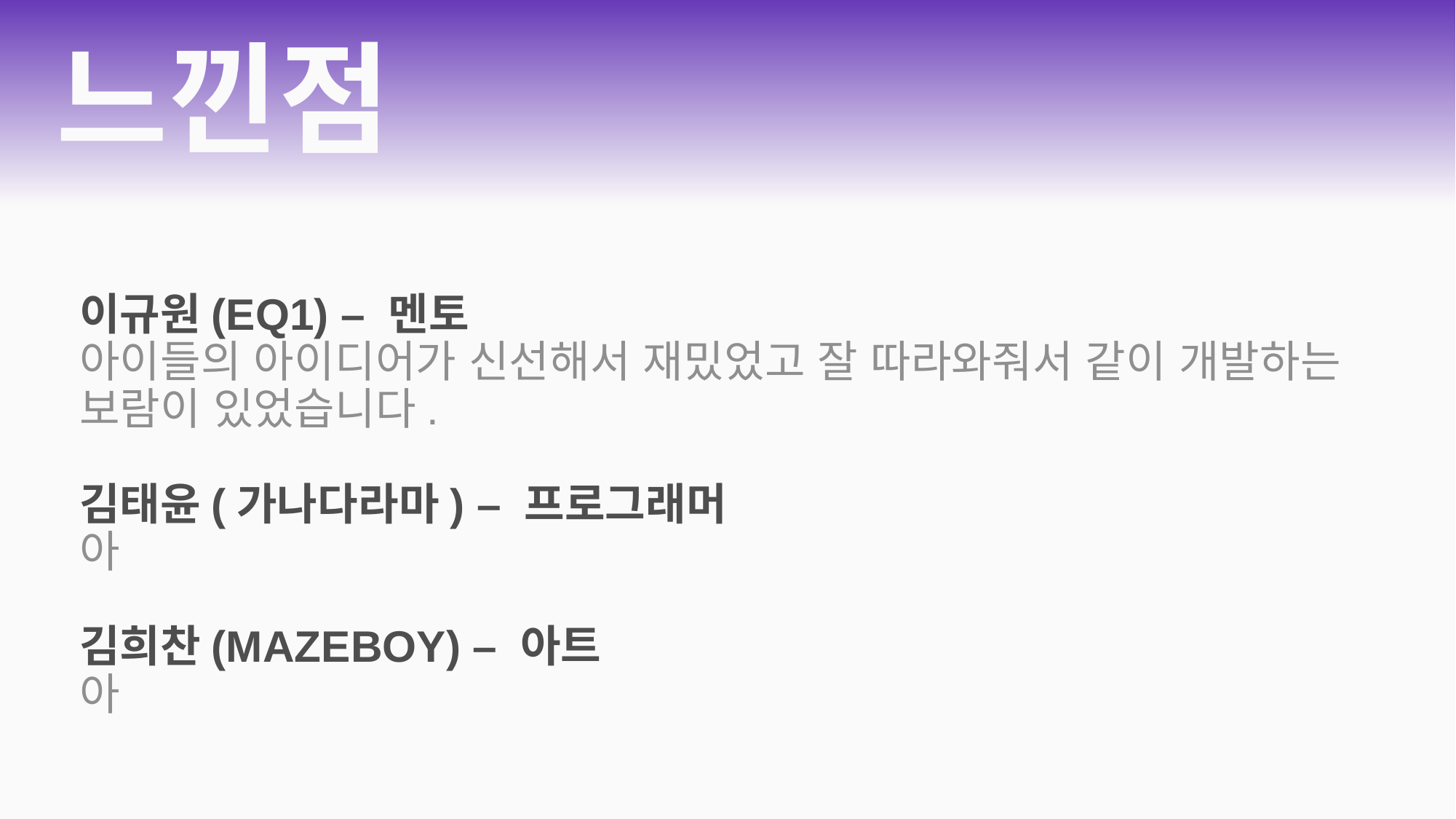

느낀점
이규원(EQ1) – 멘토
아이들의 아이디어가 신선해서 재밌었고 잘 따라와줘서 같이 개발하는 보람이 있었습니다.

김태윤(가나다라마) – 프로그래머
아

김희찬(MAZEBOY) – 아트
아